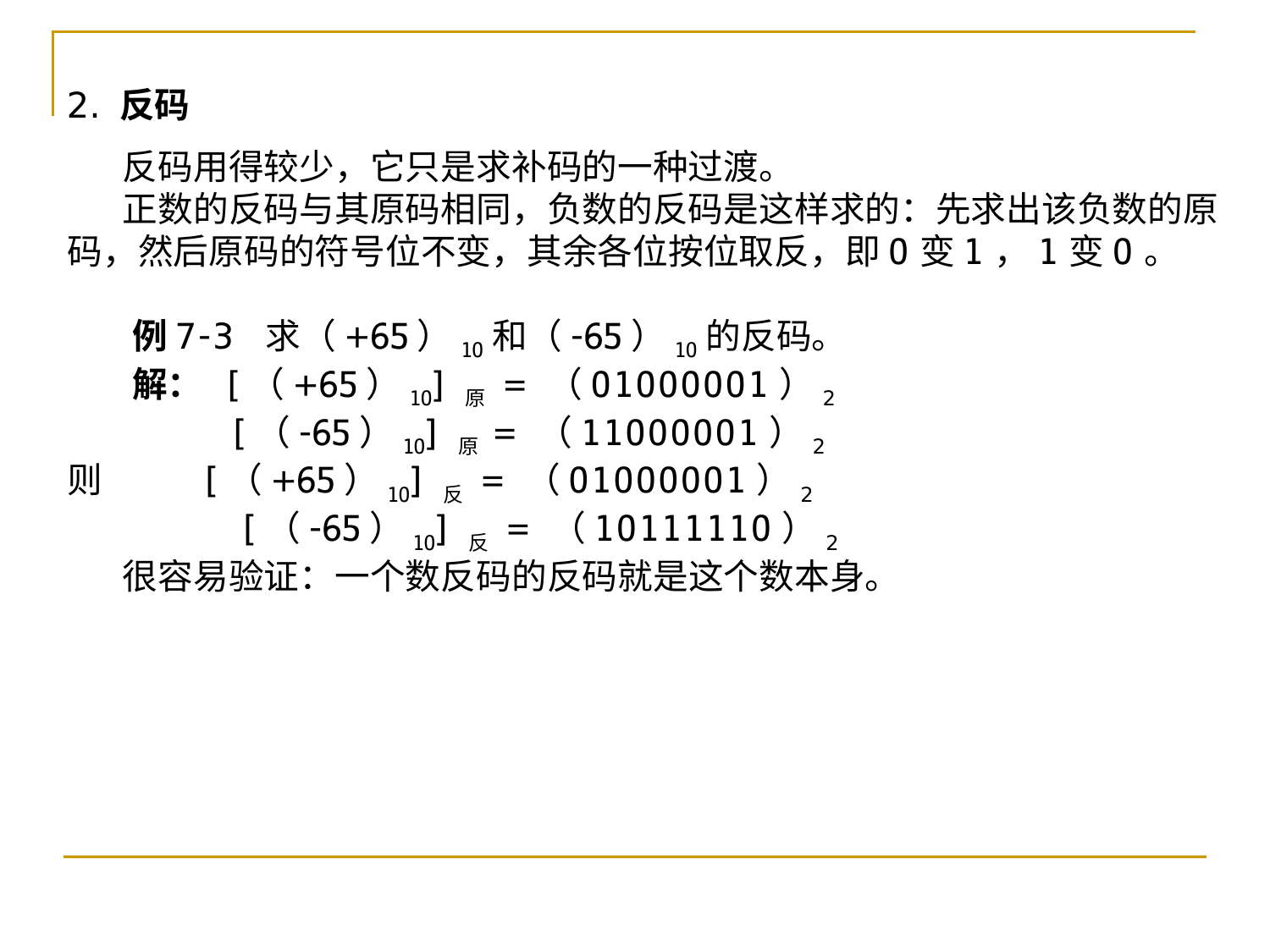

2. 反码
      反码用得较少，它只是求补码的一种过渡。
      正数的反码与其原码相同，负数的反码是这样求的：先求出该负数的原码，然后原码的符号位不变，其余各位按位取反，即0变1，1变0。

       例7-3  求（+65）10和（-65）10的反码。
       解：  [（+65）10] 原 = （01000001）2
                [（-65）10] 原 = （11000001）2
则            [（+65）10] 反 = （01000001）2
                [（-65）10] 反 = （10111110）2
      很容易验证：一个数反码的反码就是这个数本身。